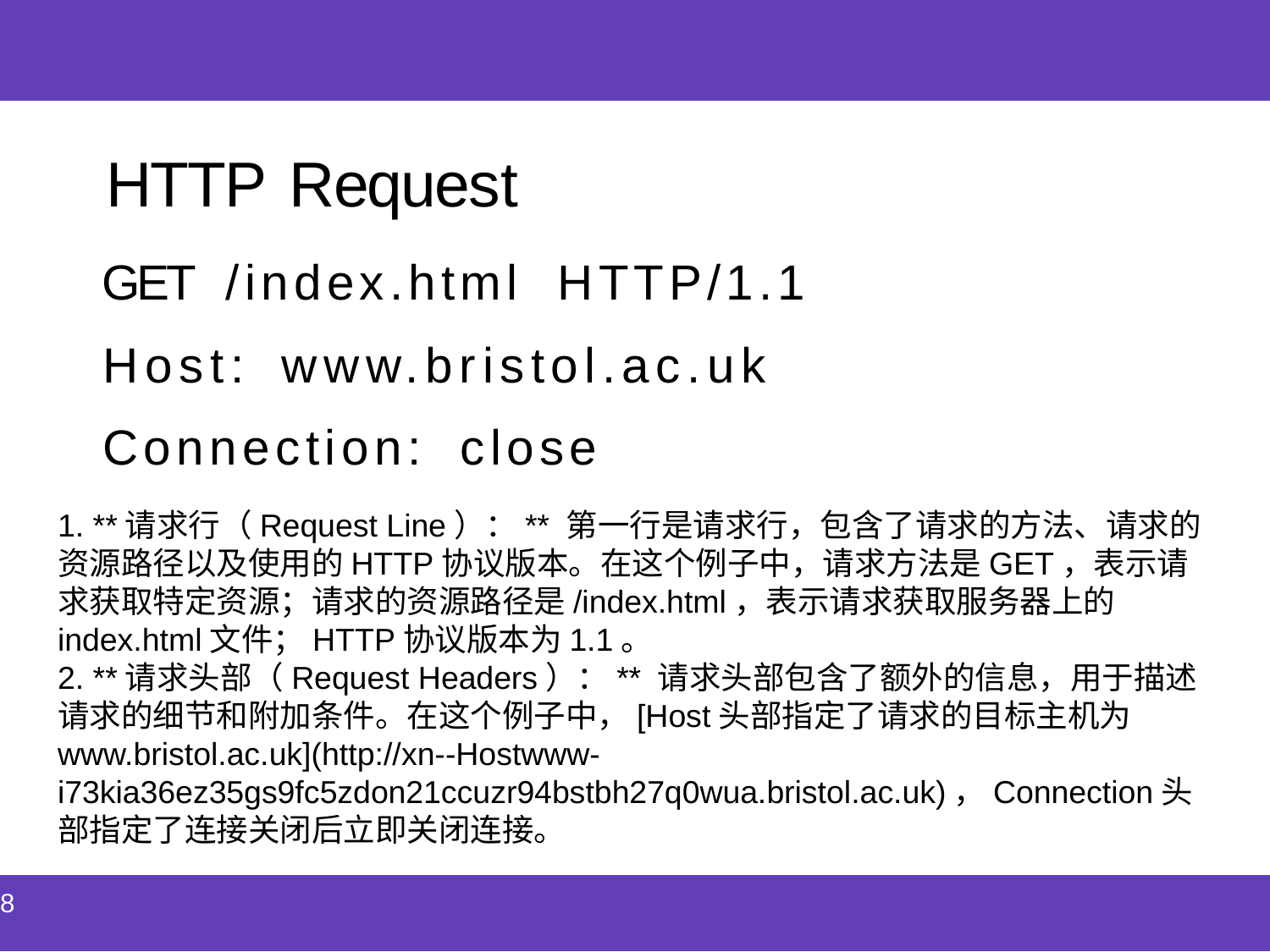

|  |
| --- |

HTTP Request

GET   /index.html  HTTP/1.1
Host:  www.bristol.ac.uk  Connection:  close
1. **请求行（Request Line）：** 第一行是请求行，包含了请求的方法、请求的资源路径以及使用的HTTP协议版本。在这个例子中，请求方法是GET，表示请求获取特定资源；请求的资源路径是/index.html，表示请求获取服务器上的index.html文件；HTTP协议版本为1.1。
2. **请求头部（Request Headers）：** 请求头部包含了额外的信息，用于描述请求的细节和附加条件。在这个例子中，[Host头部指定了请求的目标主机为www.bristol.ac.uk](http://xn--Hostwww-i73kia36ez35gs9fc5zdon21ccuzr94bstbh27q0wua.bristol.ac.uk)，Connection头部指定了连接关闭后立即关闭连接。
| 8 |
| --- |